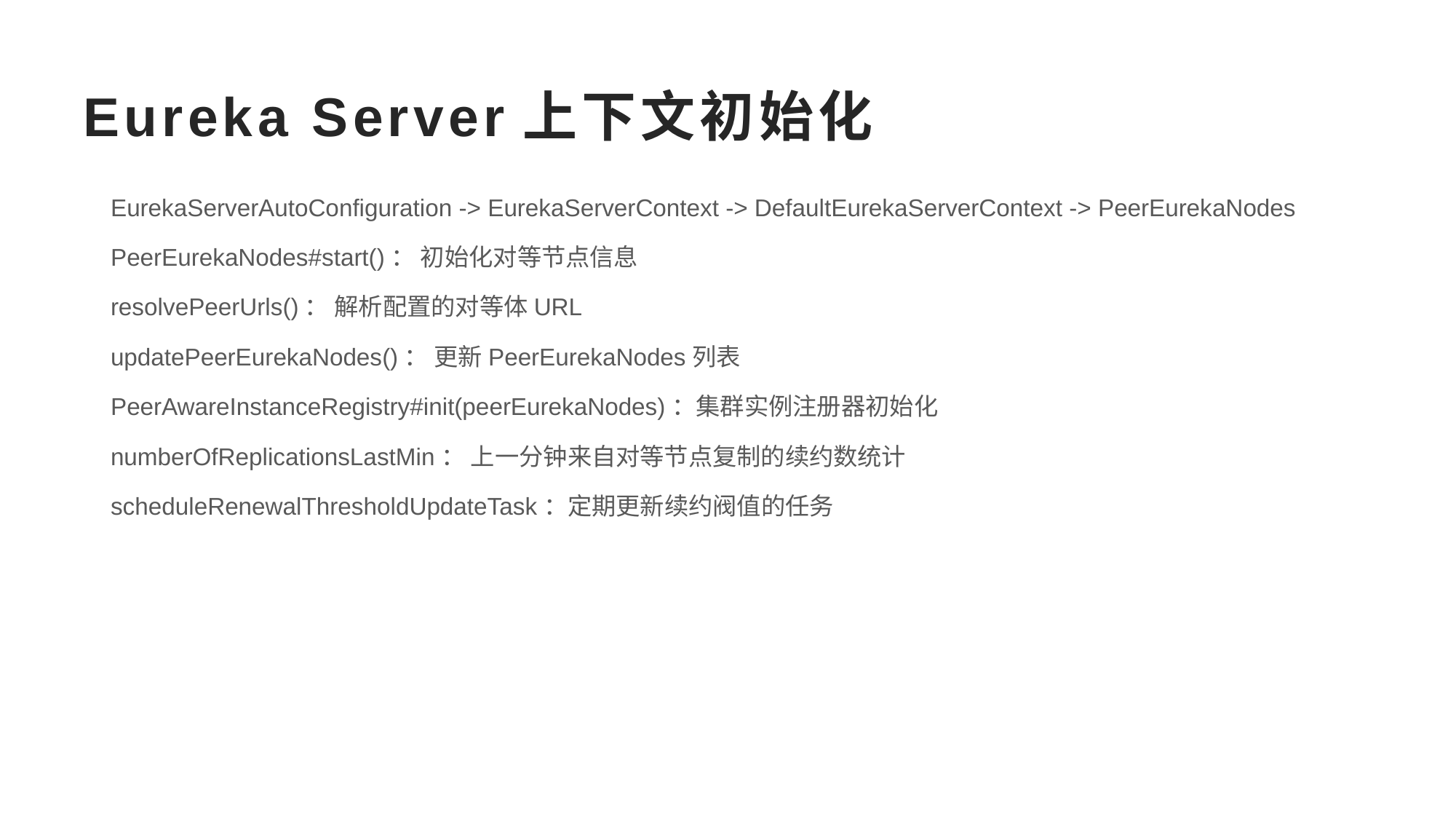

Eureka Server上下文初始化
EurekaServerAutoConfiguration -> EurekaServerContext -> DefaultEurekaServerContext -> PeerEurekaNodes
PeerEurekaNodes#start()： 初始化对等节点信息
resolvePeerUrls()： 解析配置的对等体URL
updatePeerEurekaNodes()： 更新PeerEurekaNodes列表
PeerAwareInstanceRegistry#init(peerEurekaNodes)：集群实例注册器初始化
numberOfReplicationsLastMin： 上一分钟来自对等节点复制的续约数统计
scheduleRenewalThresholdUpdateTask：定期更新续约阀值的任务